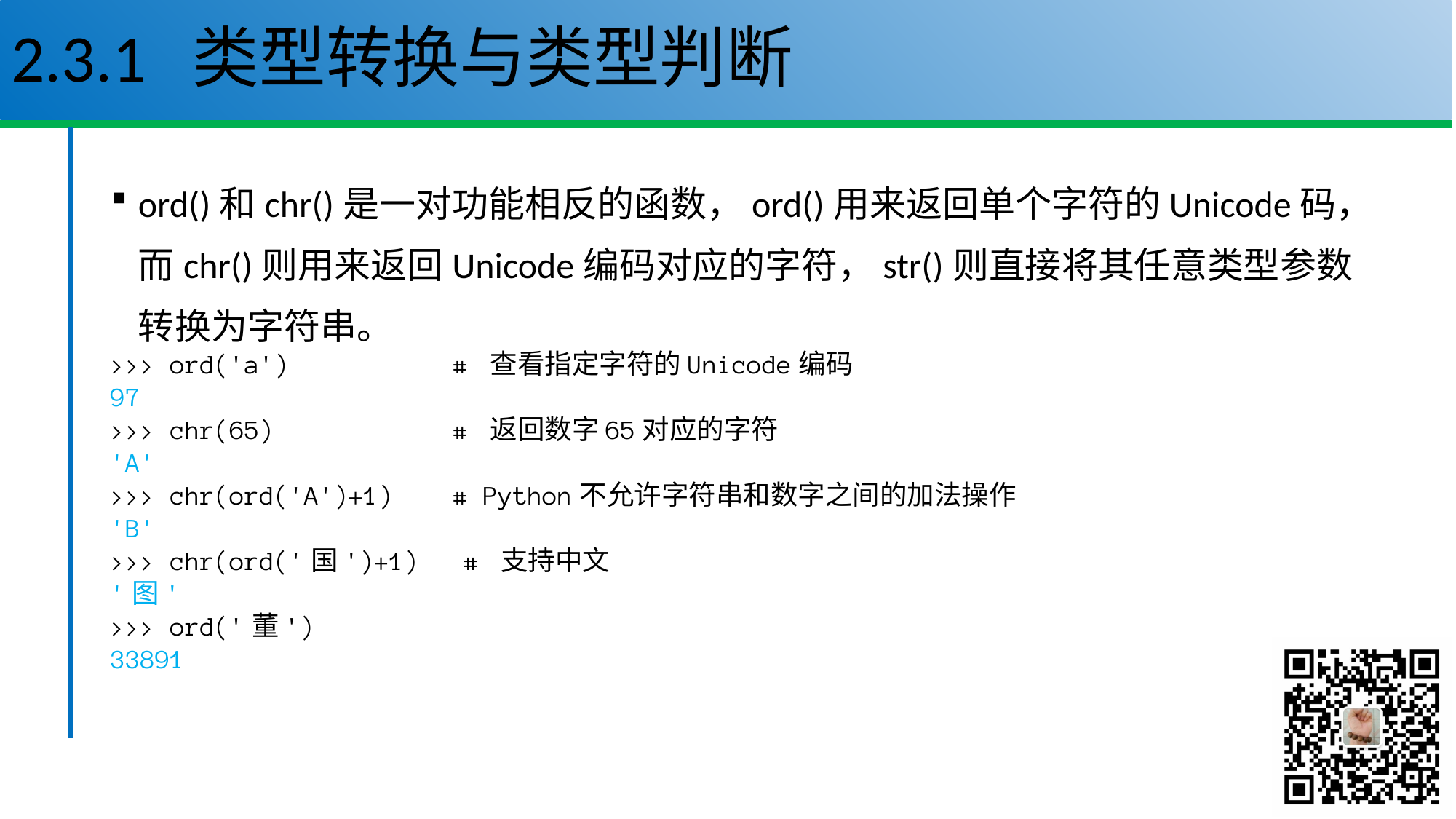

# 2.3.1  类型转换与类型判断
ord()和chr()是一对功能相反的函数，ord()用来返回单个字符的Unicode码，而chr()则用来返回Unicode编码对应的字符，str()则直接将其任意类型参数转换为字符串。
>>> ord('a')           # 查看指定字符的Unicode编码
97
>>> chr(65)            # 返回数字65对应的字符
'A'
>>> chr(ord('A')+1)    # Python不允许字符串和数字之间的加法操作
'B'
>>> chr(ord('国')+1)   # 支持中文
'图'
>>> ord('董')
33891

49